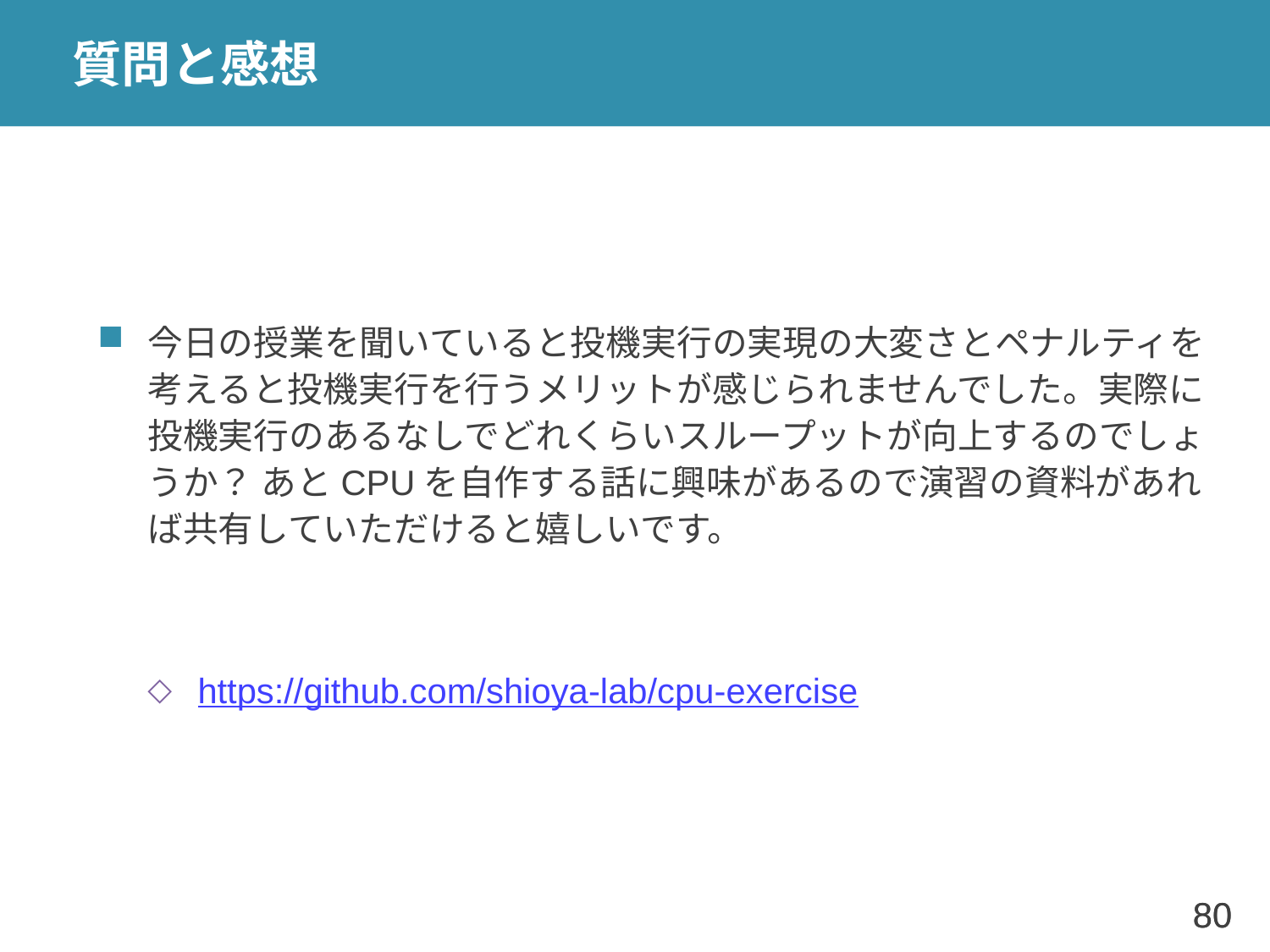

# 質問と感想
今日の授業を聞いていると投機実行の実現の大変さとペナルティを考えると投機実行を行うメリットが感じられませんでした。実際に投機実行のあるなしでどれくらいスループットが向上するのでしょうか？ あとCPUを自作する話に興味があるので演習の資料があれば共有していただけると嬉しいです。

https://github.com/shioya-lab/cpu-exercise